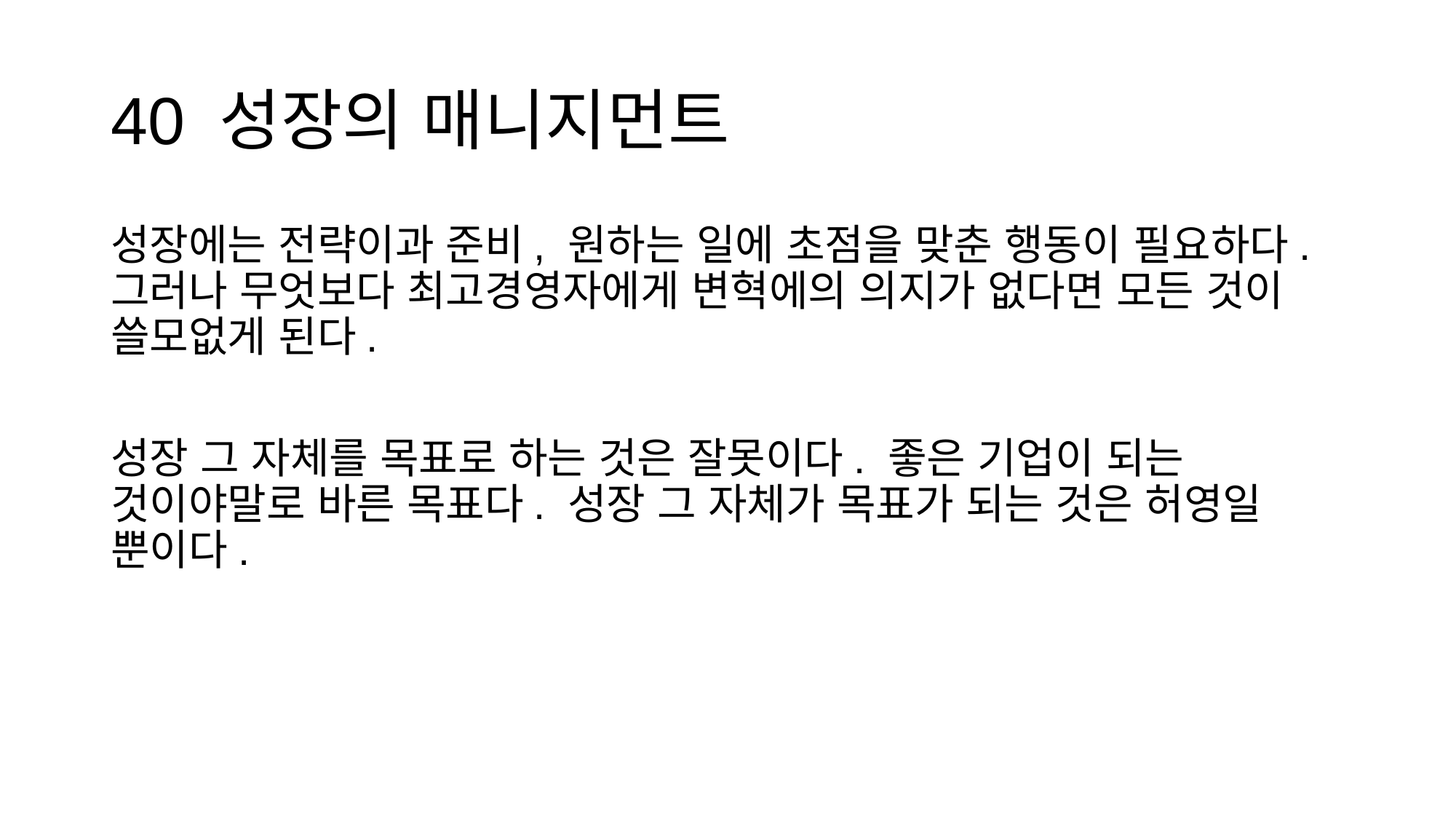

# 40 성장의 매니지먼트
성장에는 전략이과 준비, 원하는 일에 초점을 맞춘 행동이 필요하다. 그러나 무엇보다 최고경영자에게 변혁에의 의지가 없다면 모든 것이 쓸모없게 된다.

성장 그 자체를 목표로 하는 것은 잘못이다. 좋은 기업이 되는 것이야말로 바른 목표다. 성장 그 자체가 목표가 되는 것은 허영일 뿐이다.